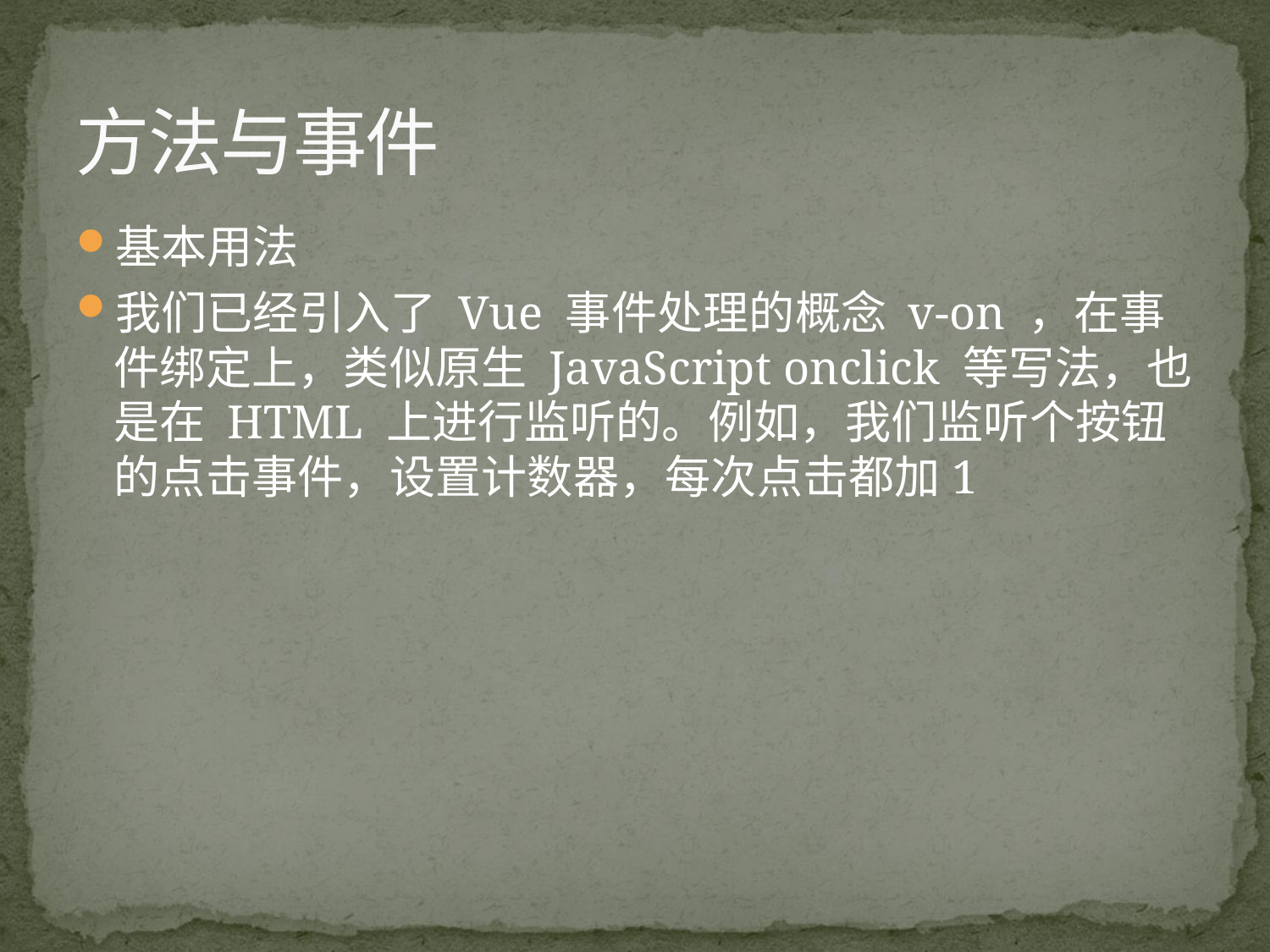

# 方法与事件
基本用法
我们已经引入了 Vue 事件处理的概念 v-on ，在事件绑定上，类似原生 JavaScript onclick 等写法，也是在 HTML 上进行监听的。例如，我们监听个按钮的点击事件，设置计数器，每次点击都加1